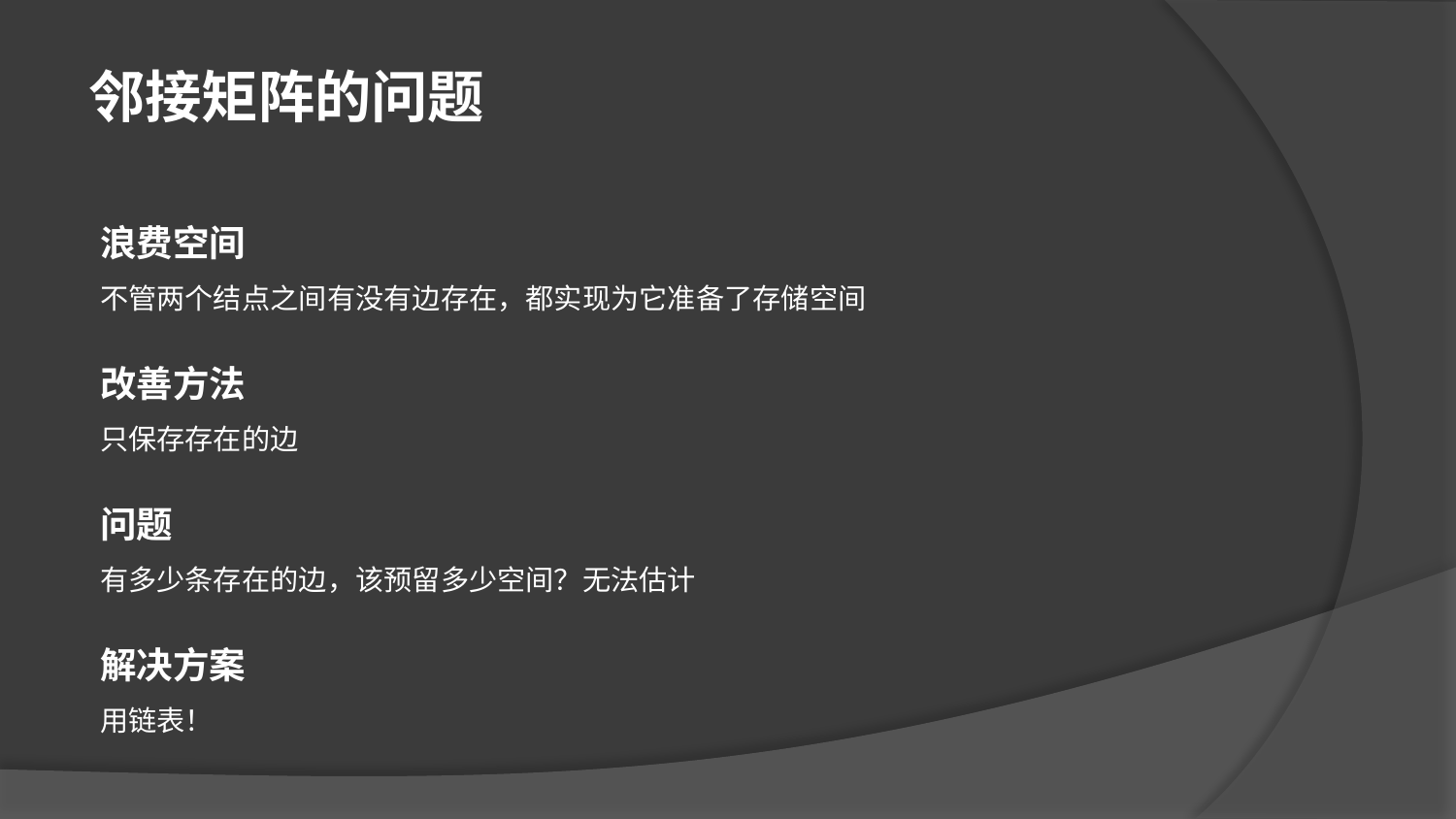

邻接矩阵的问题
浪费空间
不管两个结点之间有没有边存在，都实现为它准备了存储空间
改善方法
只保存存在的边
问题
有多少条存在的边，该预留多少空间？无法估计
解决方案
用链表！